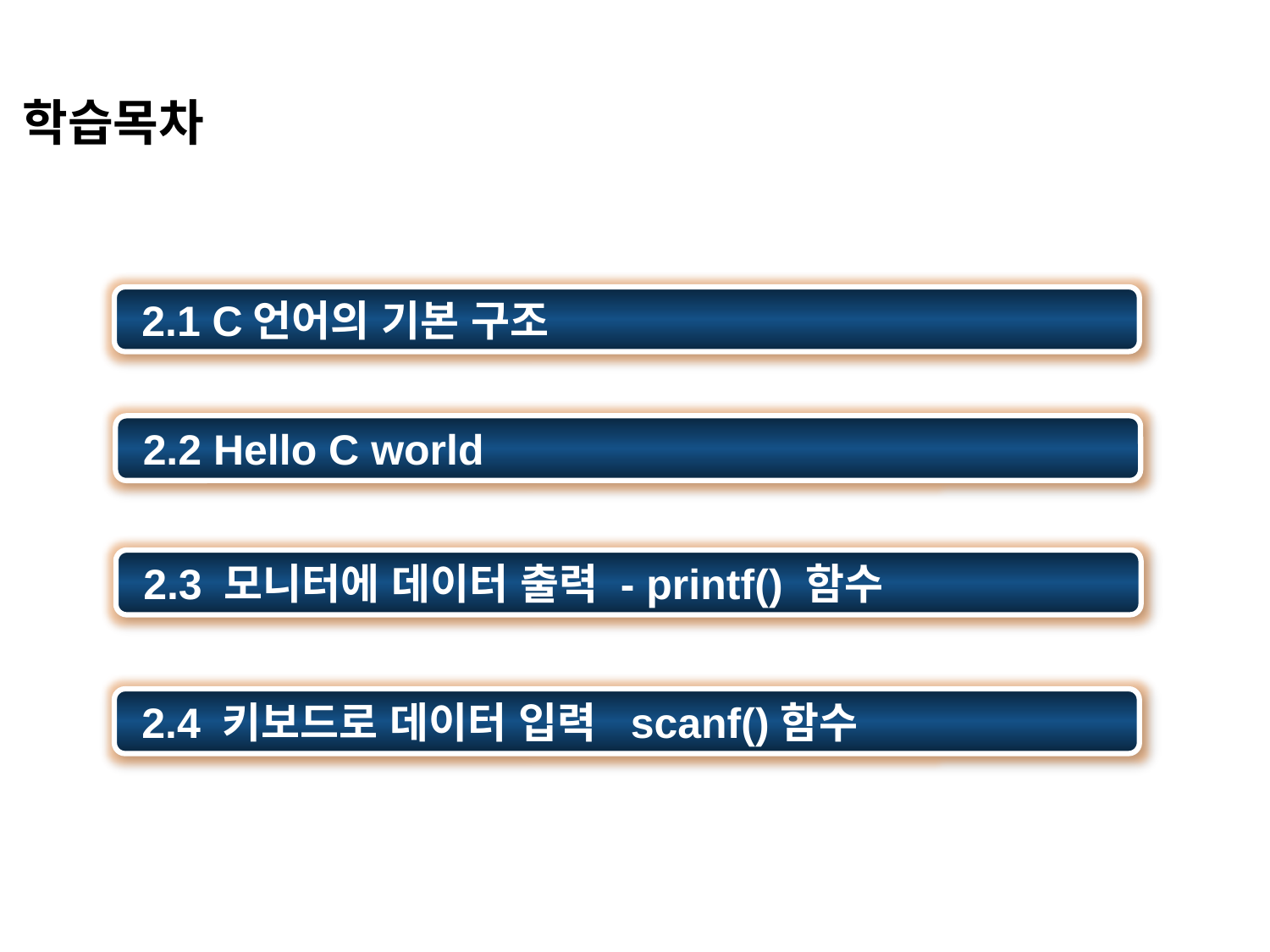

# 학습목차
 2.1 C언어의 기본 구조
 2.2 Hello C world
 2.3 모니터에 데이터 출력 - printf() 함수
 2.4 키보드로 데이터 입력  scanf()함수